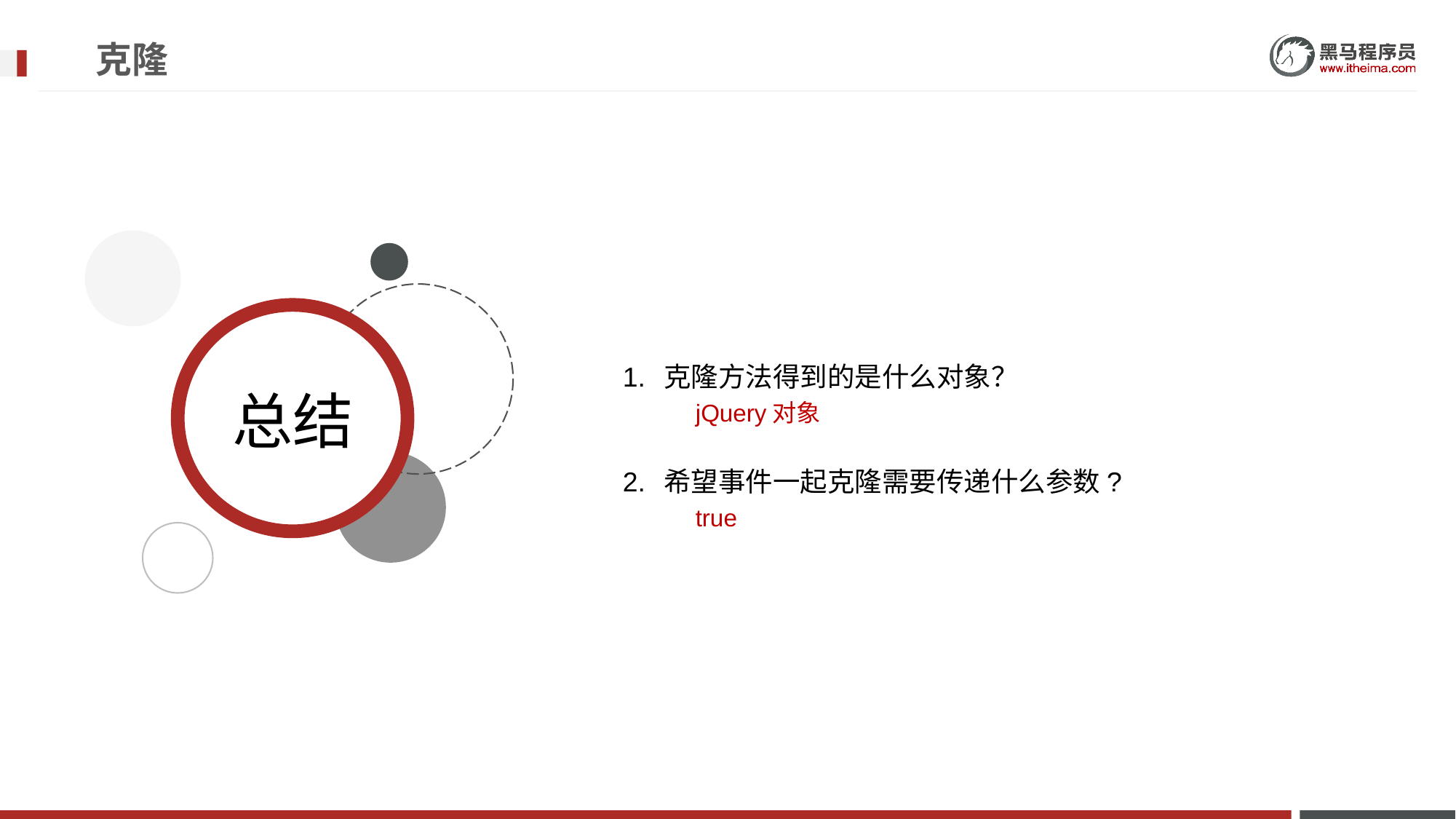

# 克隆
克隆方法得到的是什么对象？
jQuery对象
希望事件一起克隆需要传递什么参数?
true